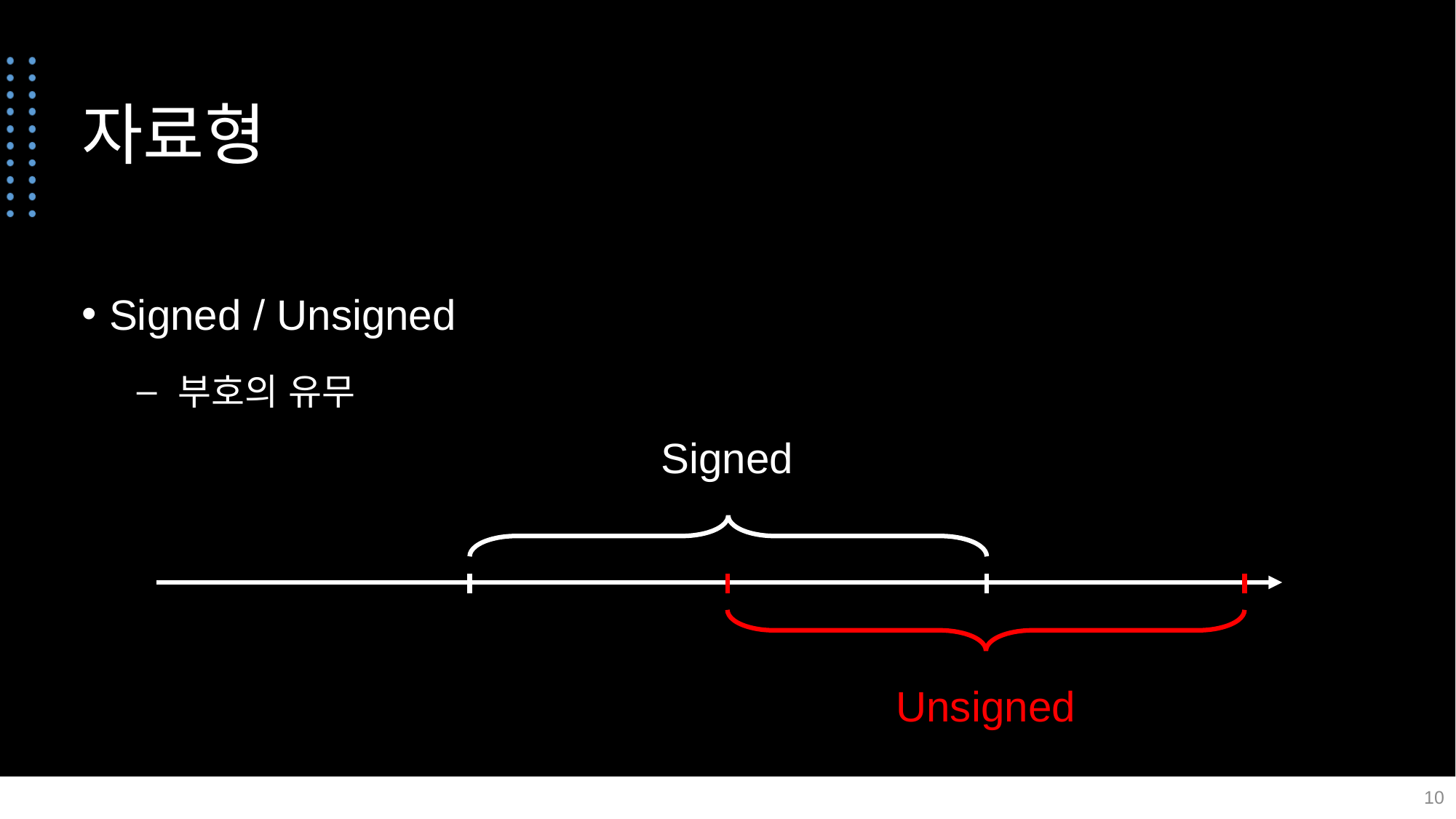

# 자료형
Signed / Unsigned
부호의 유무

Signed
Unsigned
10